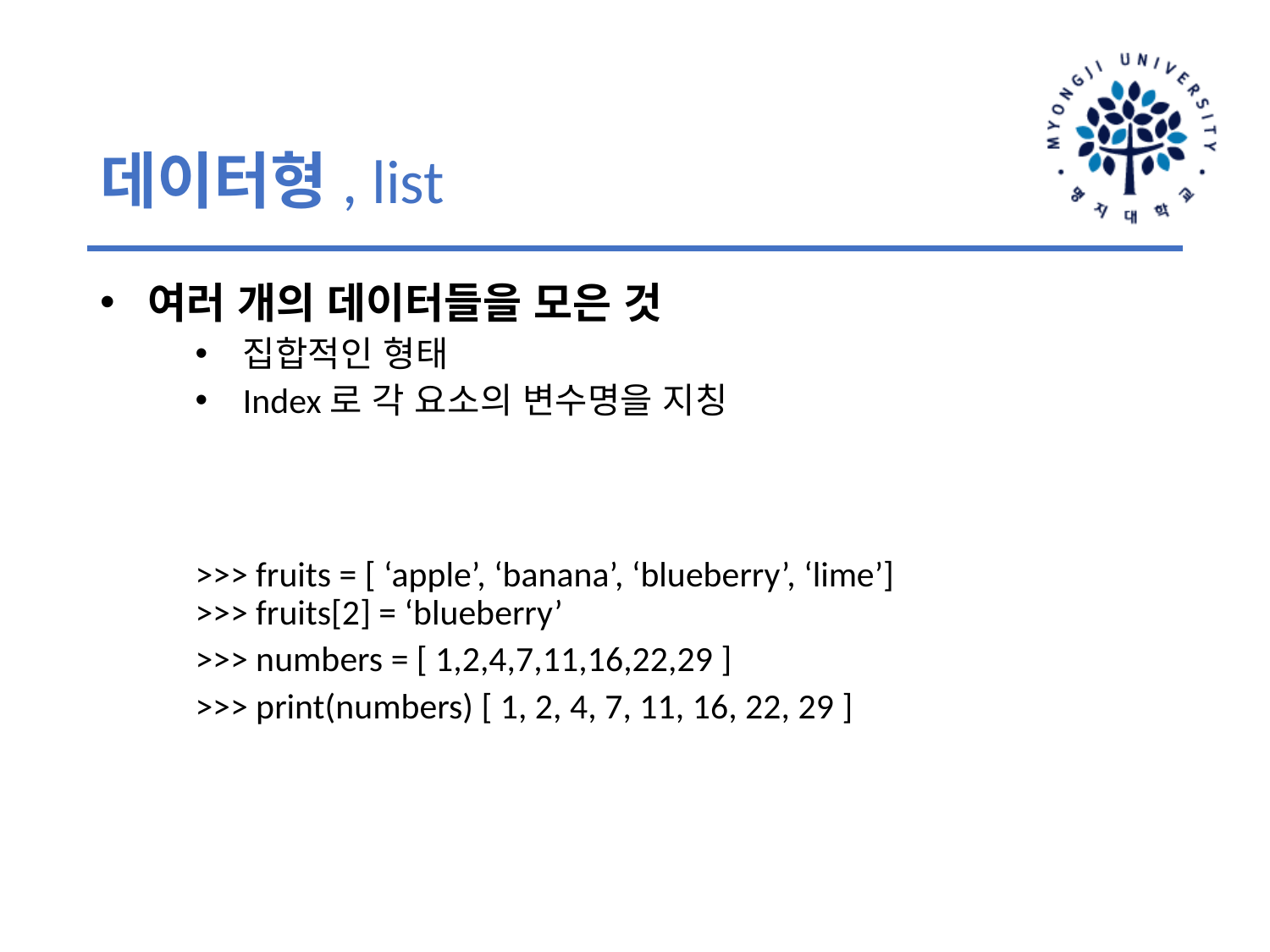

# 데이터형, list
여러 개의 데이터들을 모은 것
집합적인 형태
Index로 각 요소의 변수명을 지칭

>>> fruits = [ ‘apple’, ‘banana’, ‘blueberry’, ‘lime’]
>>> fruits[2] = ‘blueberry’
>>> numbers = [ 1,2,4,7,11,16,22,29 ]
>>> print(numbers) [ 1, 2, 4, 7, 11, 16, 22, 29 ]